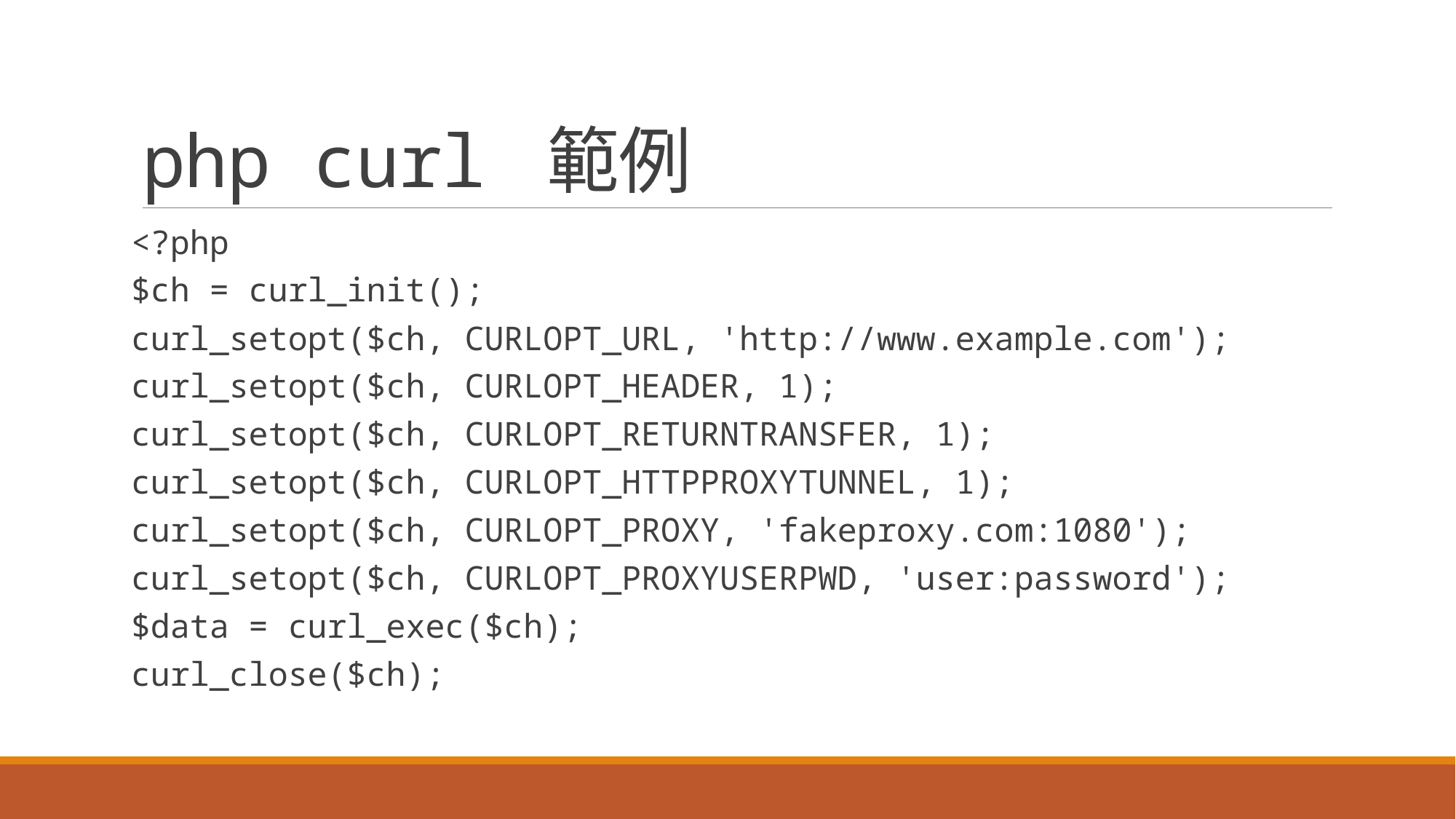

# php curl 範例
<?php
$ch = curl_init();
curl_setopt($ch, CURLOPT_URL, 'http://www.example.com');
curl_setopt($ch, CURLOPT_HEADER, 1);
curl_setopt($ch, CURLOPT_RETURNTRANSFER, 1);
curl_setopt($ch, CURLOPT_HTTPPROXYTUNNEL, 1);
curl_setopt($ch, CURLOPT_PROXY, 'fakeproxy.com:1080');
curl_setopt($ch, CURLOPT_PROXYUSERPWD, 'user:password');
$data = curl_exec($ch);
curl_close($ch);